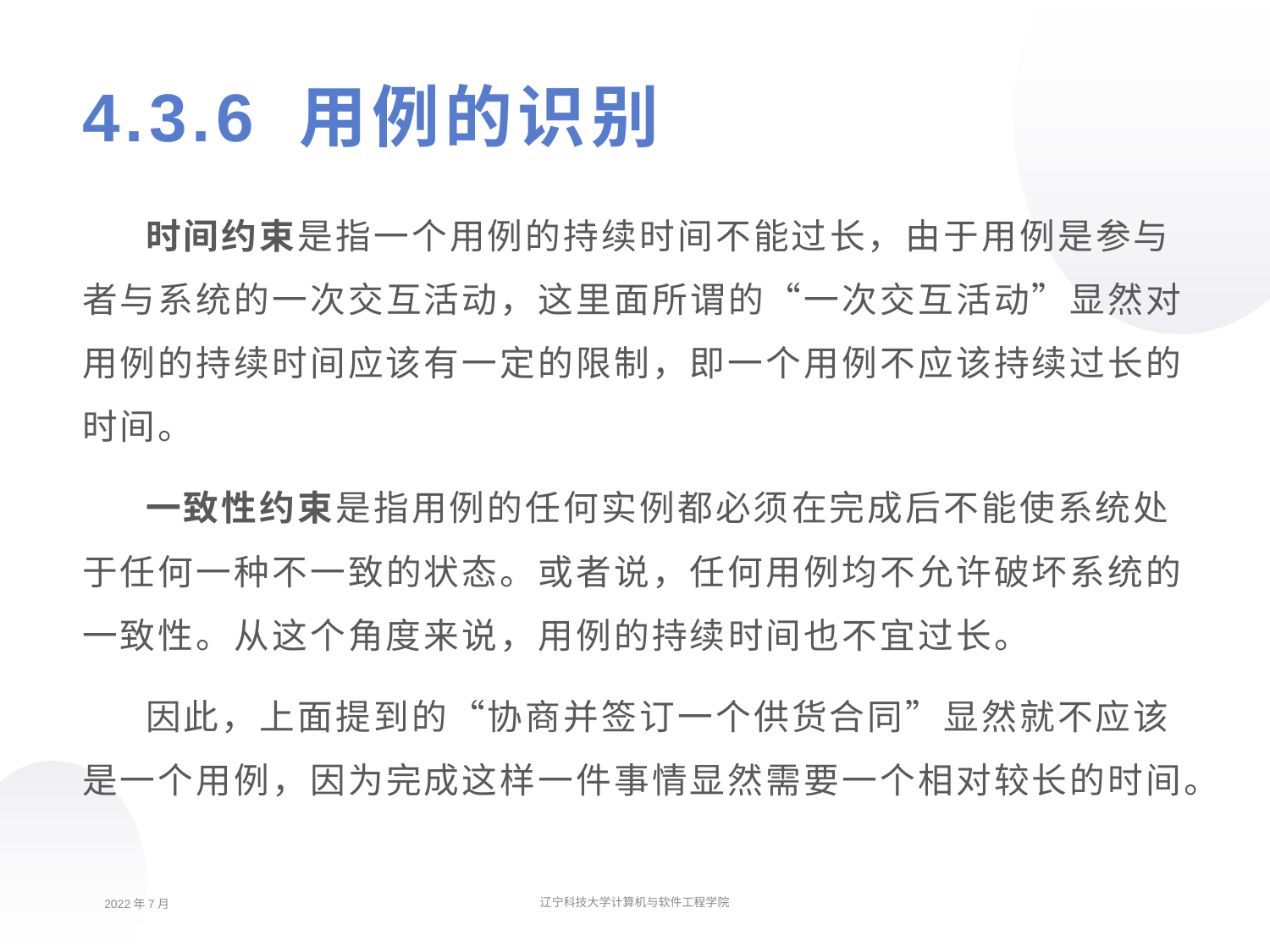

# 4.3.6 用例的识别
时间约束是指一个用例的持续时间不能过长，由于用例是参与者与系统的一次交互活动，这里面所谓的“一次交互活动”显然对用例的持续时间应该有一定的限制，即一个用例不应该持续过长的时间。
一致性约束是指用例的任何实例都必须在完成后不能使系统处于任何一种不一致的状态。或者说，任何用例均不允许破坏系统的一致性。从这个角度来说，用例的持续时间也不宜过长。
因此，上面提到的“协商并签订一个供货合同”显然就不应该是一个用例，因为完成这样一件事情显然需要一个相对较长的时间。

2022年7月
辽宁科技大学计算机与软件工程学院
64